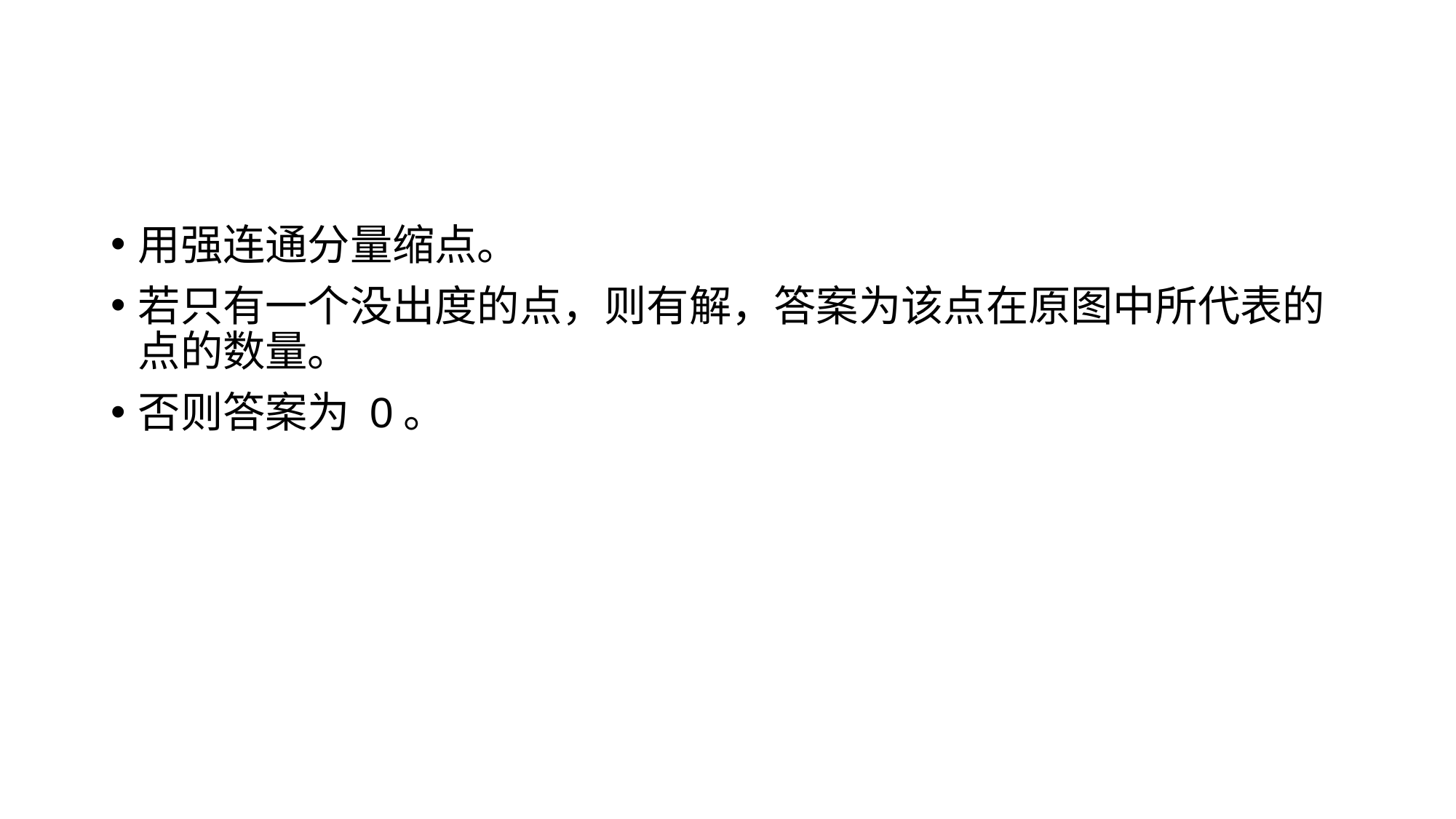

#
用强连通分量缩点。
若只有一个没出度的点，则有解，答案为该点在原图中所代表的点的数量。
否则答案为 0。